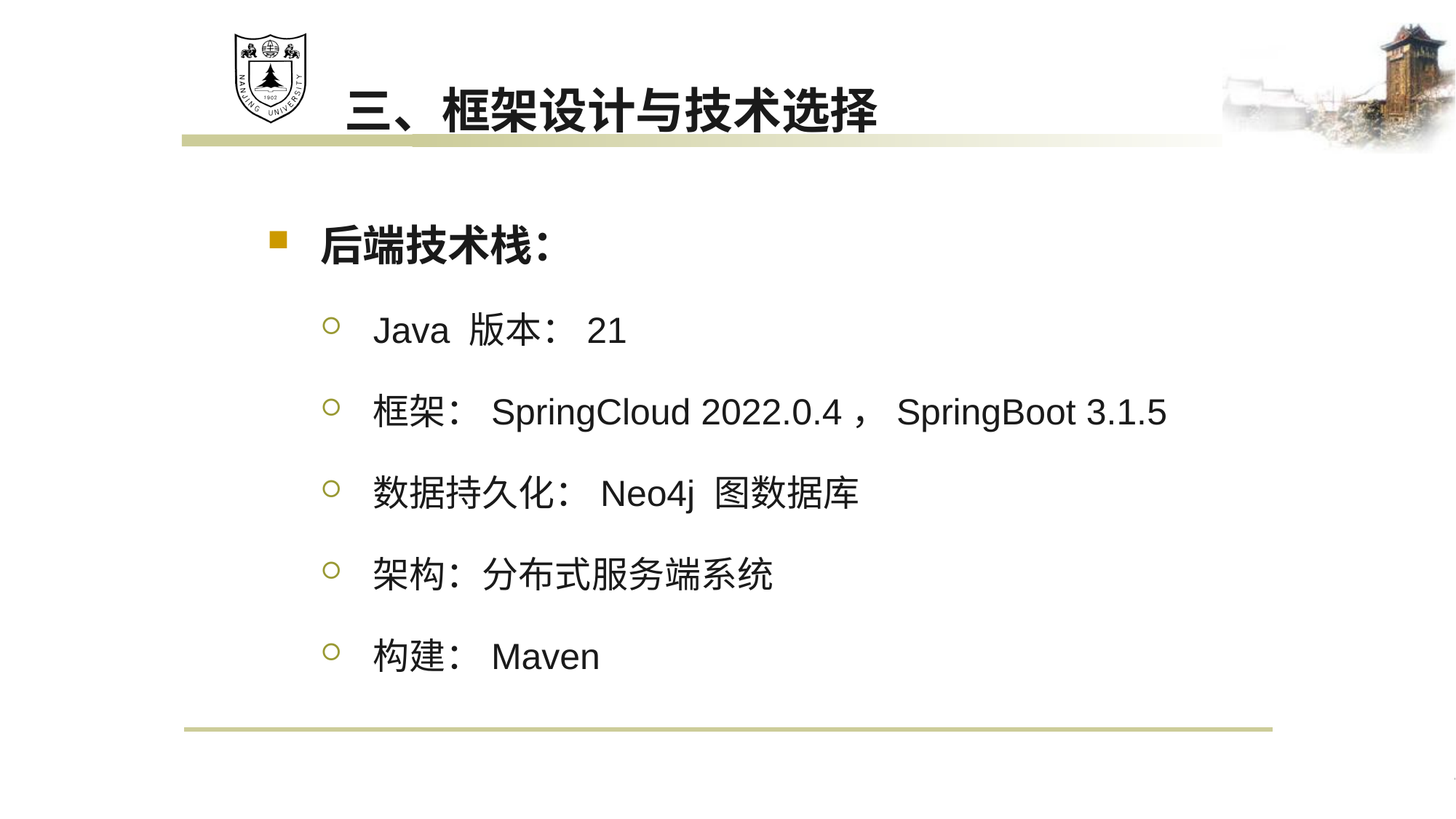

三、框架设计与技术选择
后端技术栈：
Java 版本：21
框架：SpringCloud 2022.0.4，SpringBoot 3.1.5
数据持久化：Neo4j 图数据库
架构：分布式服务端系统
构建：Maven
14